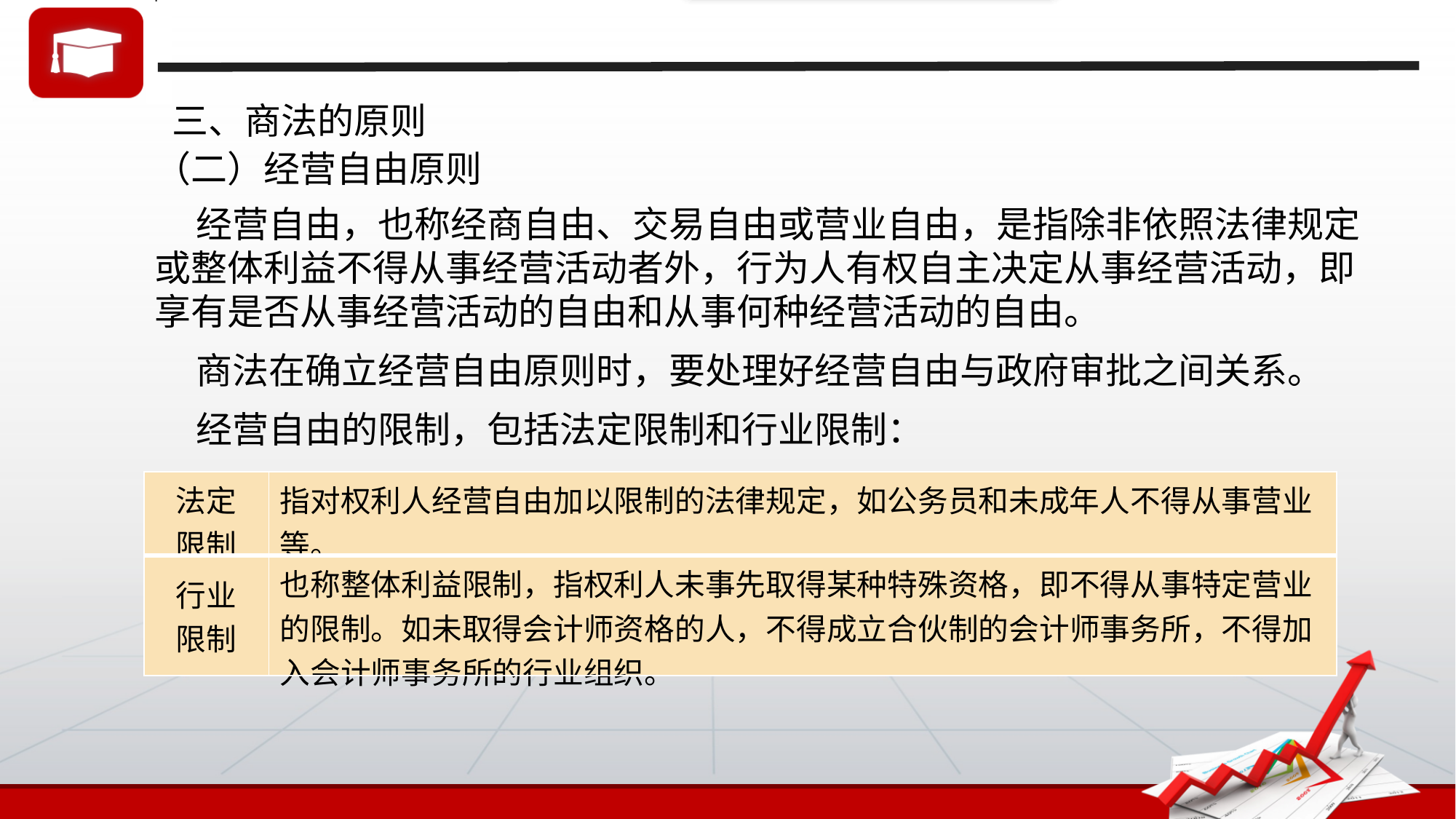

三、商法的原则
（二）经营自由原则
    经营自由，也称经商自由、交易自由或营业自由，是指除非依照法律规定或整体利益不得从事经营活动者外，行为人有权自主决定从事经营活动，即享有是否从事经营活动的自由和从事何种经营活动的自由。
    商法在确立经营自由原则时，要处理好经营自由与政府审批之间关系。
    经营自由的限制，包括法定限制和行业限制：

| 法定 限制 | 指对权利人经营自由加以限制的法律规定，如公务员和未成年人不得从事营业等。 |
| --- | --- |
| 行业 限制 | 也称整体利益限制，指权利人未事先取得某种特殊资格，即不得从事特定营业的限制。如未取得会计师资格的人，不得成立合伙制的会计师事务所，不得加入会计师事务所的行业组织。 |